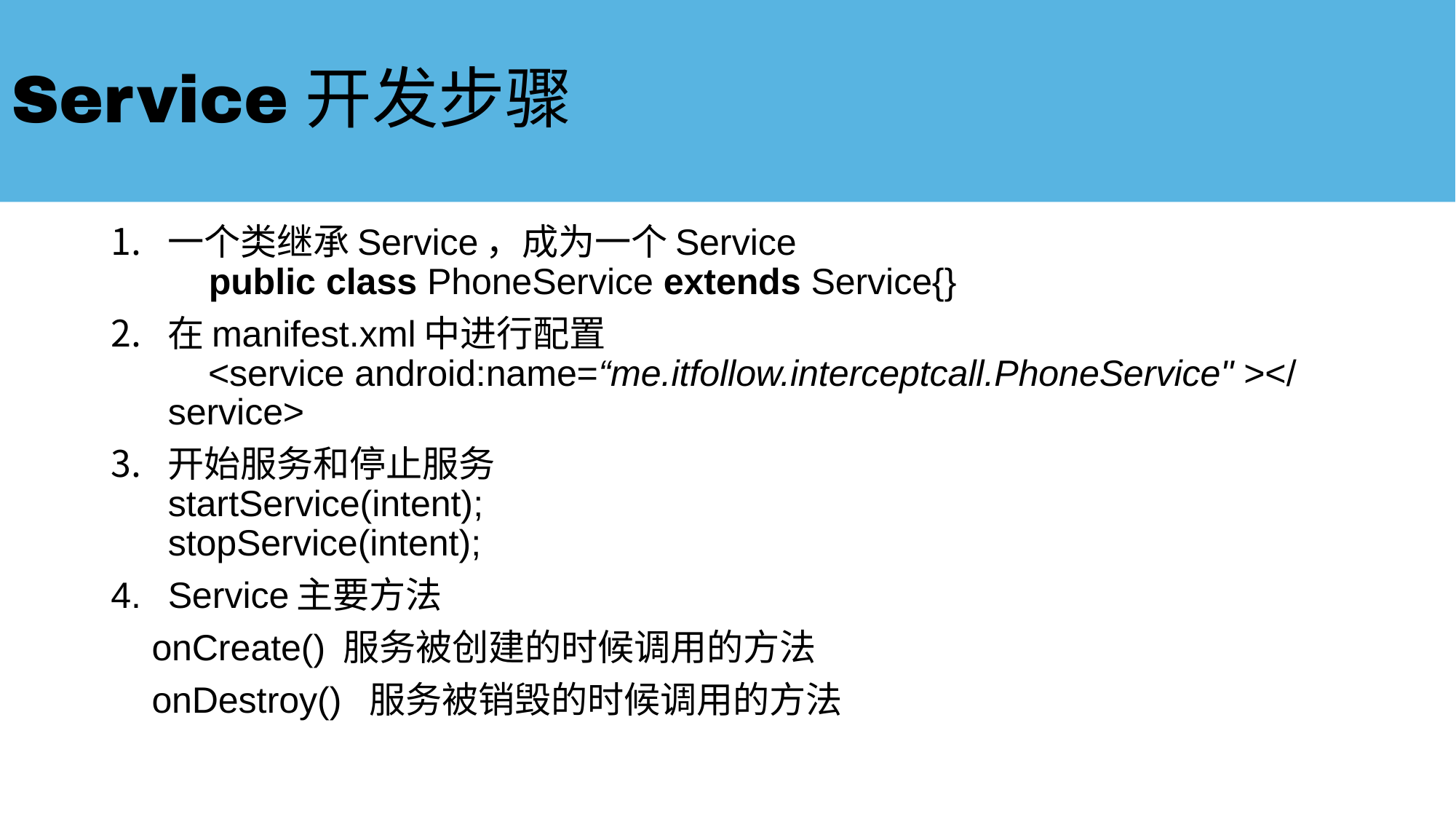

# Service开发步骤
一个类继承Service，成为一个Service  
    public class PhoneService extends Service{}
在manifest.xml中进行配置  
    <service android:name=“me.itfollow.interceptcall.PhoneService" ></service>
开始服务和停止服务
startService(intent);
stopService(intent);
Service主要方法
    onCreate() 服务被创建的时候调用的方法
    onDestroy()  服务被销毁的时候调用的方法